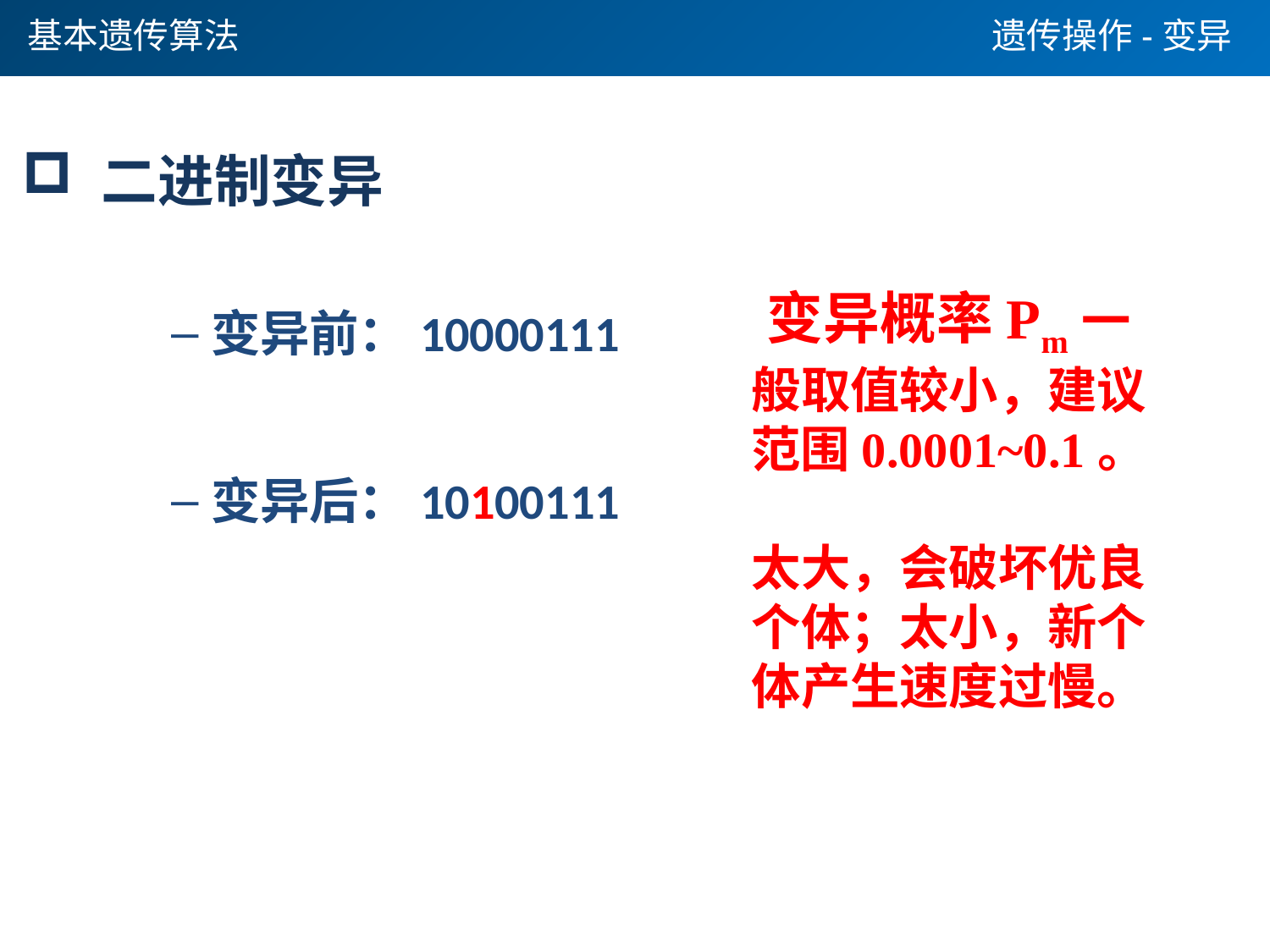

基本遗传算法
遗传操作-变异
 二进制变异
变异概率Pm一般取值较小，建议范围0.0001~0.1。
太大，会破坏优良个体；太小，新个体产生速度过慢。
变异前：10000111

变异后：10100111

47